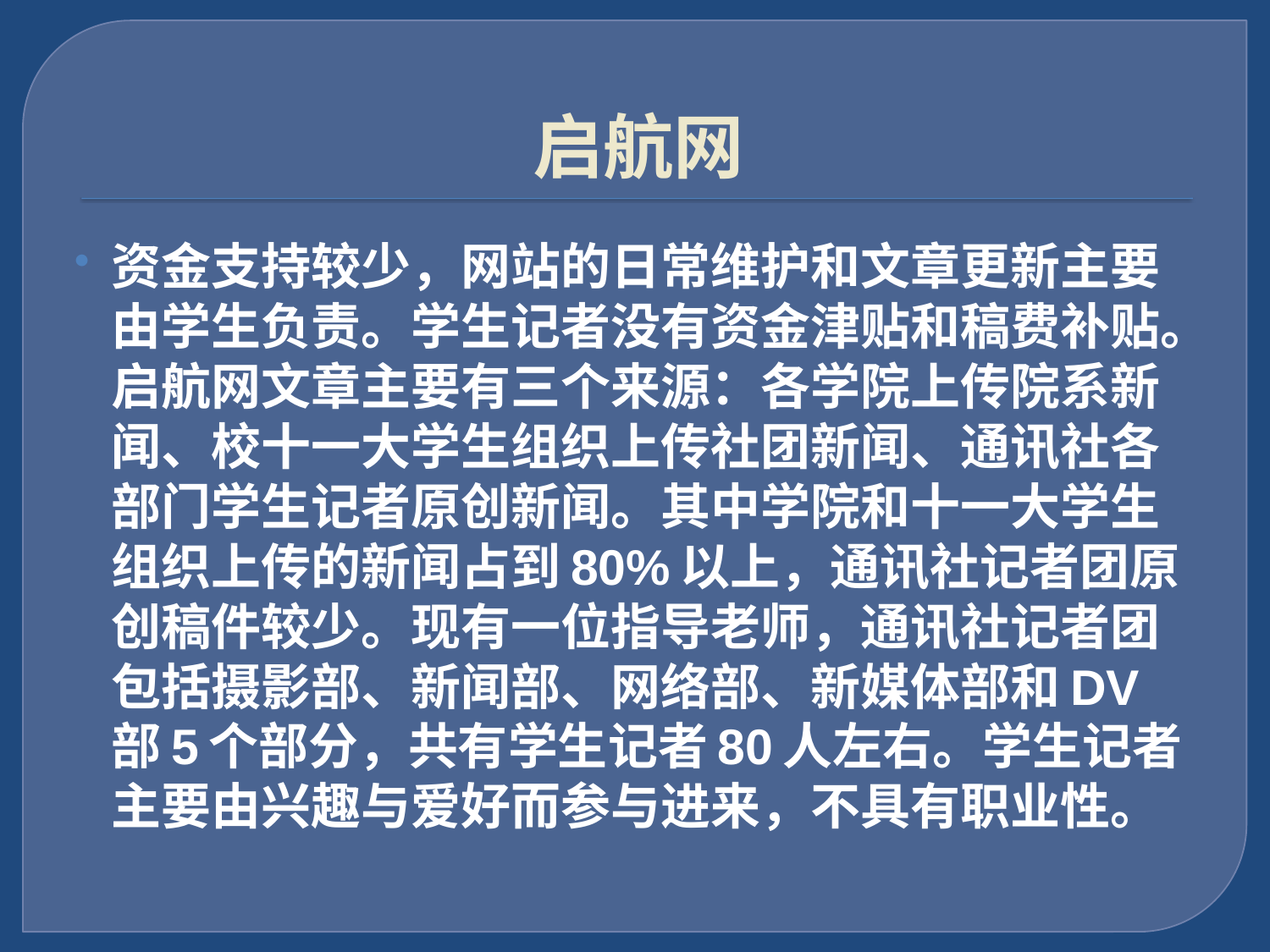

# 启航网
资金支持较少，网站的日常维护和文章更新主要由学生负责。学生记者没有资金津贴和稿费补贴。启航网文章主要有三个来源：各学院上传院系新闻、校十一大学生组织上传社团新闻、通讯社各部门学生记者原创新闻。其中学院和十一大学生组织上传的新闻占到80%以上，通讯社记者团原创稿件较少。现有一位指导老师，通讯社记者团包括摄影部、新闻部、网络部、新媒体部和DV部5个部分，共有学生记者80人左右。学生记者主要由兴趣与爱好而参与进来，不具有职业性。